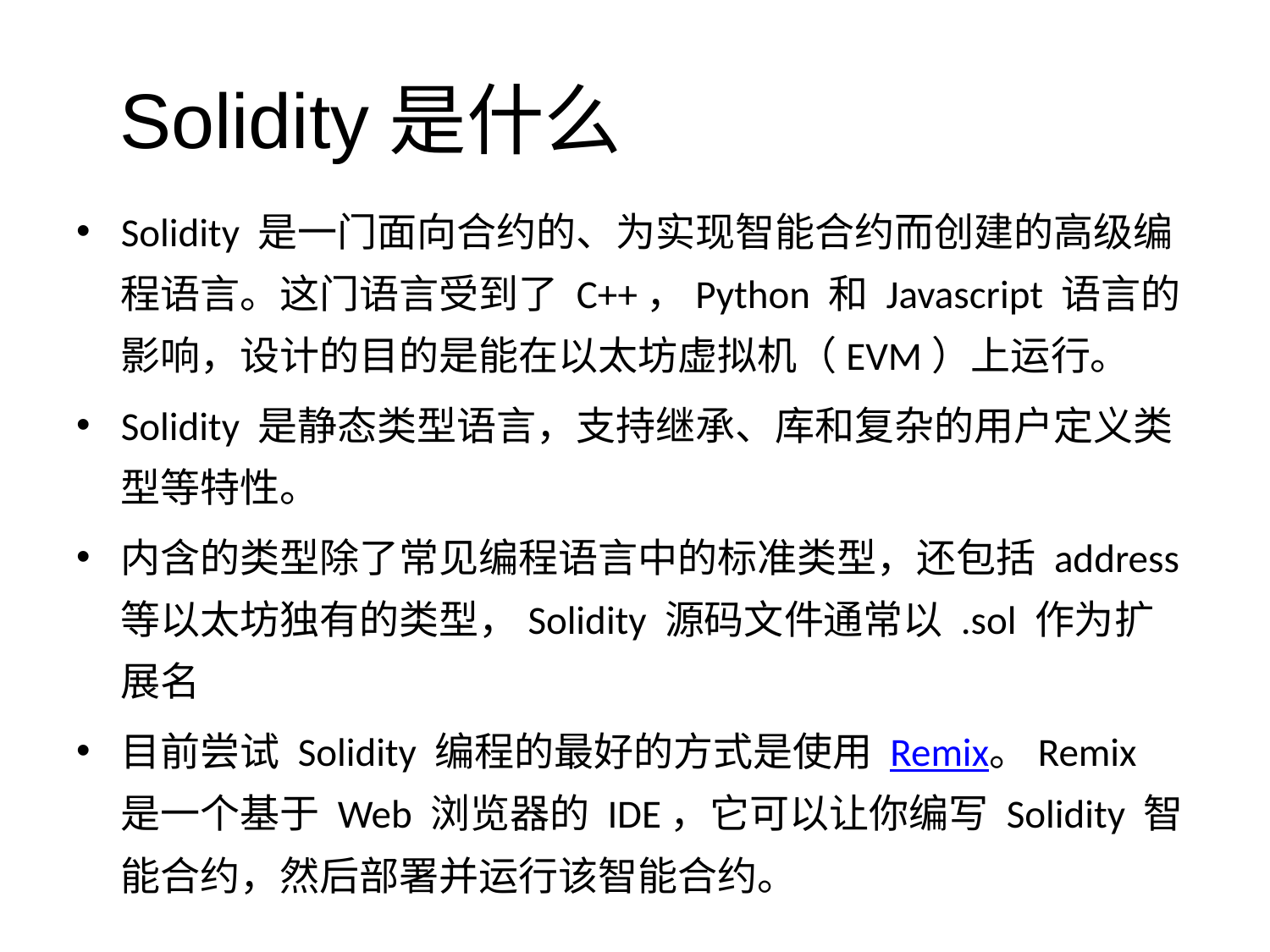

# Solidity是什么
Solidity 是一门面向合约的、为实现智能合约而创建的高级编程语言。这门语言受到了 C++，Python 和 Javascript 语言的影响，设计的目的是能在以太坊虚拟机（EVM）上运行。
Solidity 是静态类型语言，支持继承、库和复杂的用户定义类型等特性。
内含的类型除了常见编程语言中的标准类型，还包括 address 等以太坊独有的类型，Solidity 源码文件通常以 .sol 作为扩展名
目前尝试 Solidity 编程的最好的方式是使用 Remix。Remix 是一个基于 Web 浏览器的 IDE，它可以让你编写 Solidity 智能合约，然后部署并运行该智能合约。